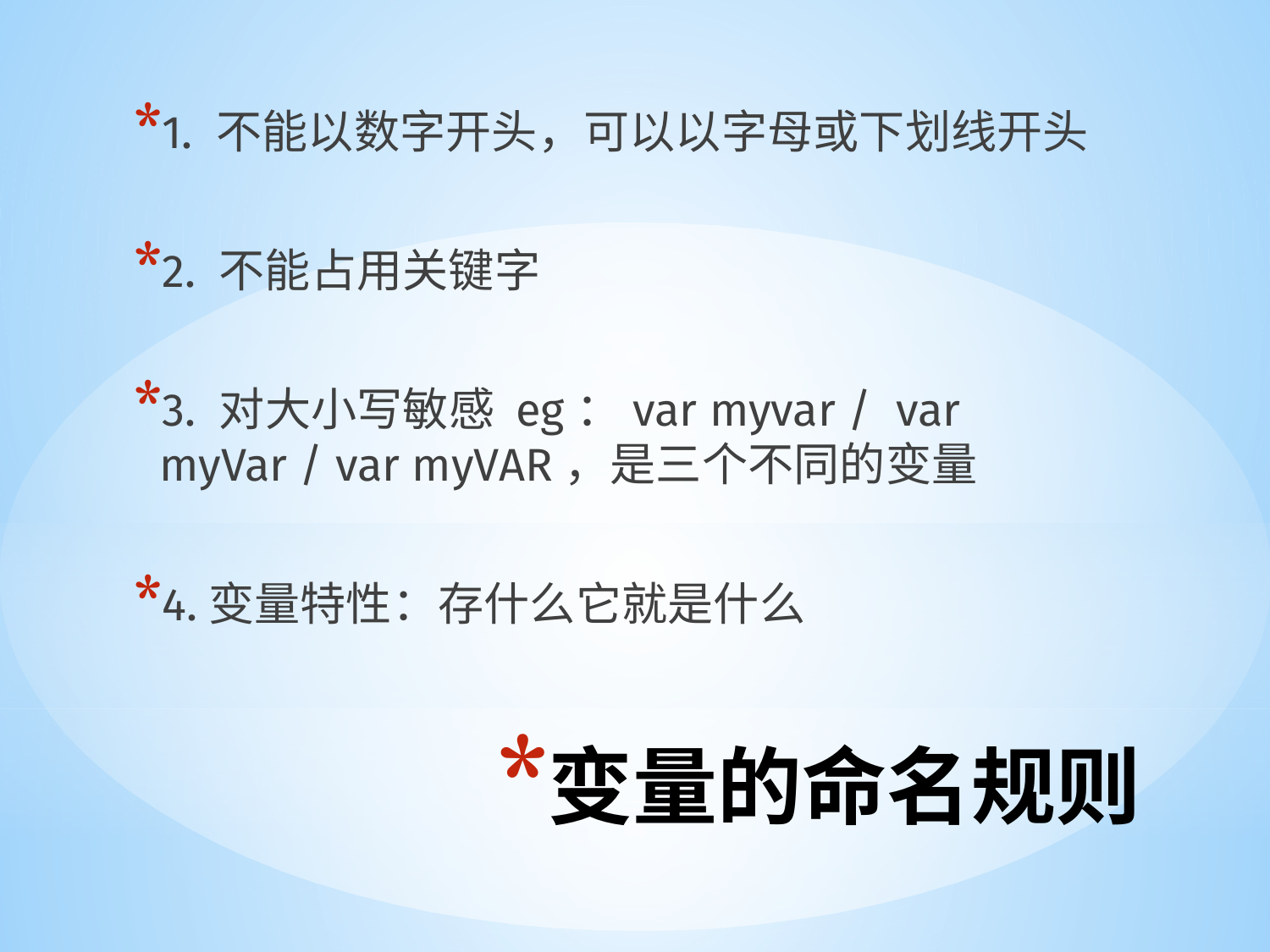

1. 不能以数字开头，可以以字母或下划线开头

2. 不能占用关键字

3. 对大小写敏感 eg：var myvar /  var myVar / var myVAR，是三个不同的变量

4.变量特性：存什么它就是什么
# 变量的命名规则